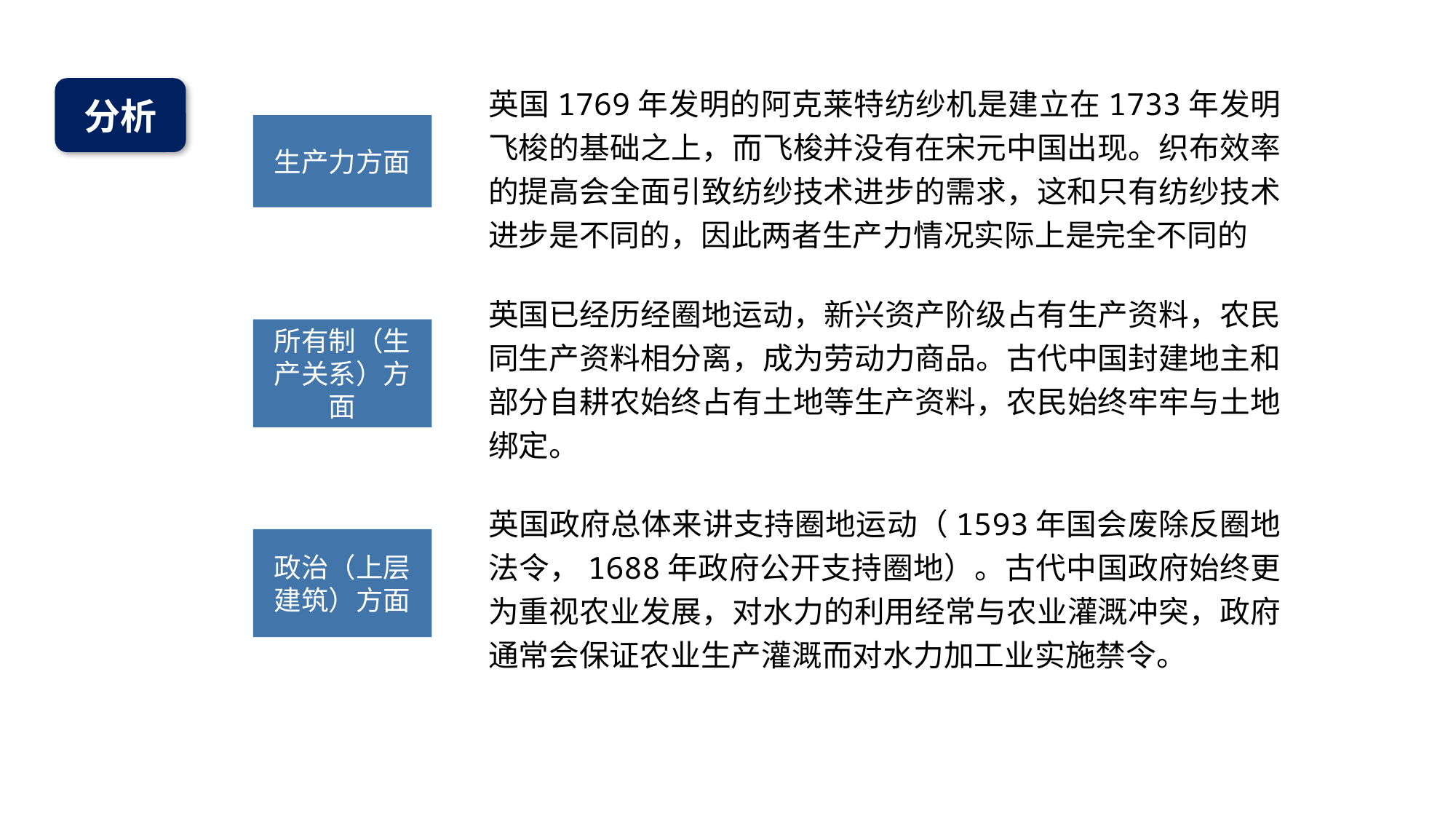

英国1769年发明的阿克莱特纺纱机是建立在1733年发明飞梭的基础之上，而飞梭并没有在宋元中国出现。织布效率的提高会全面引致纺纱技术进步的需求，这和只有纺纱技术进步是不同的，因此两者生产力情况实际上是完全不同的
分析
生产力方面
英国已经历经圈地运动，新兴资产阶级占有生产资料，农民同生产资料相分离，成为劳动力商品。古代中国封建地主和部分自耕农始终占有土地等生产资料，农民始终牢牢与土地绑定。
所有制（生产关系）方面
英国政府总体来讲支持圈地运动（1593年国会废除反圈地法令，1688年政府公开支持圈地）。古代中国政府始终更为重视农业发展，对水力的利用经常与农业灌溉冲突，政府通常会保证农业生产灌溉而对水力加工业实施禁令。
政治（上层建筑）方面